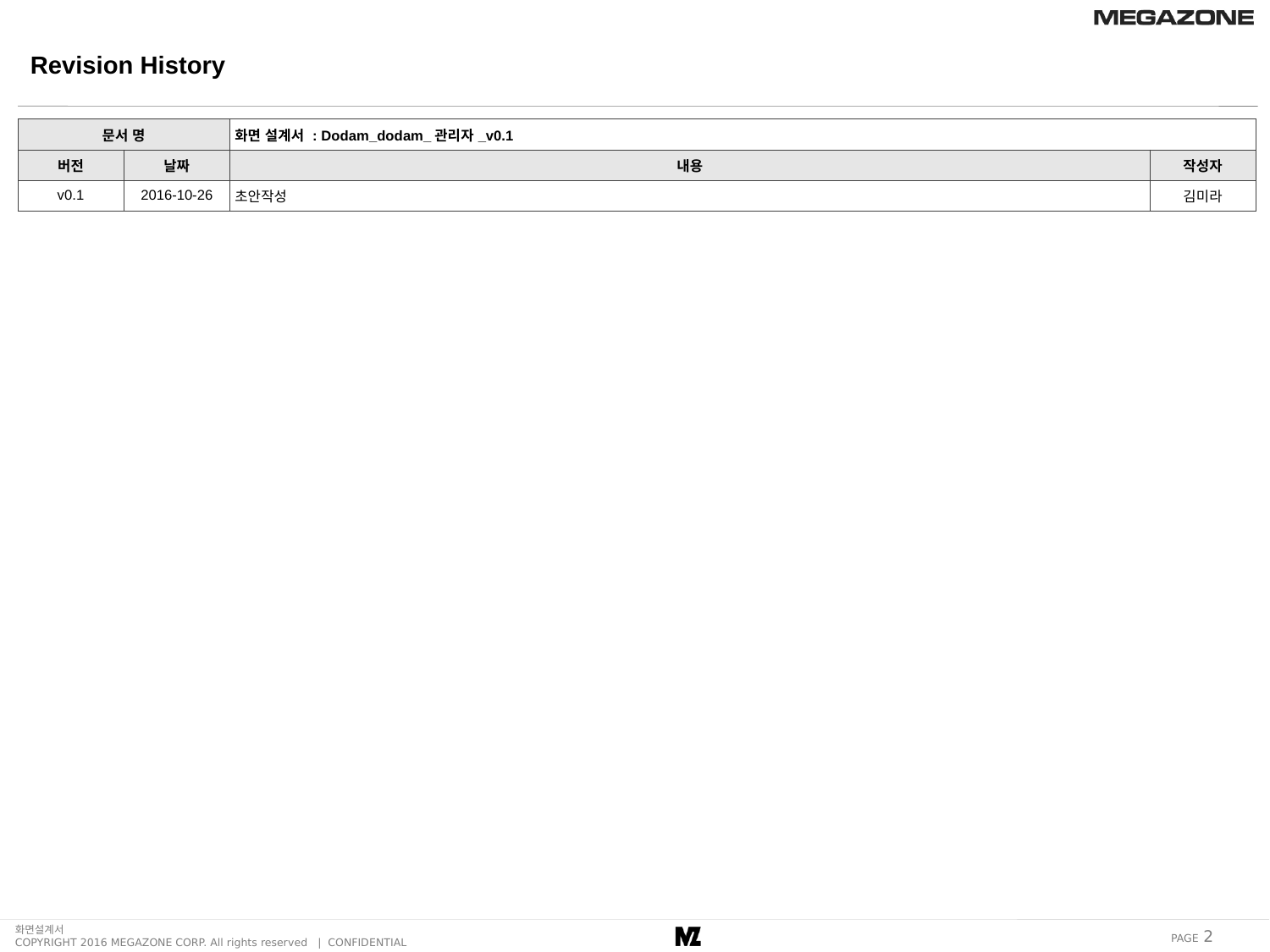

Revision History
| 문서 명 |  | 화면 설계서 : Dodam\_dodam\_관리자\_v0.1 |  |
| --- | --- | --- | --- |
| 버전 | 날짜 | 내용 | 작성자 |
| v0.1 | 2016-10-26 | 초안작성 | 김미라 |